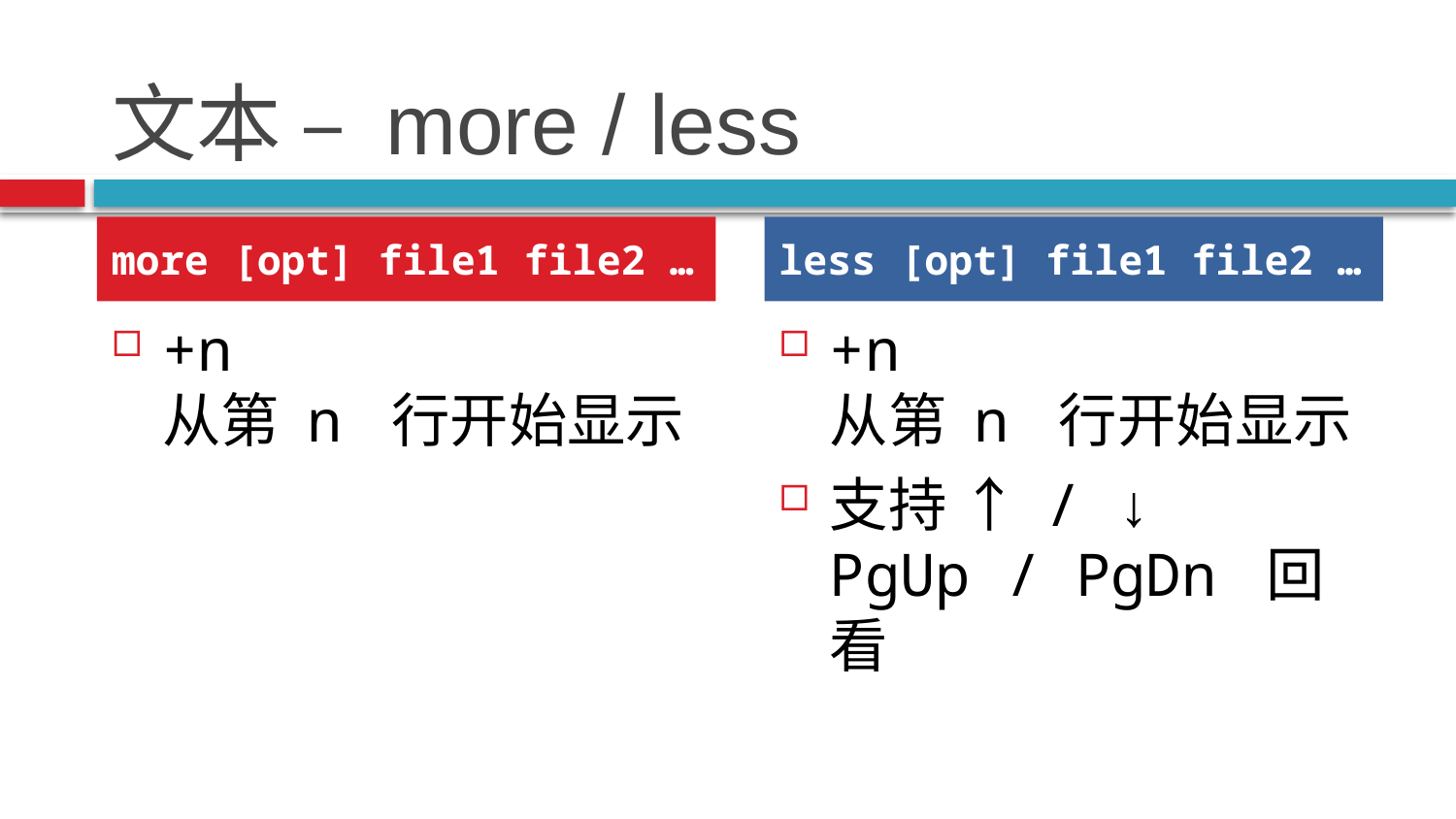

# 文本 – more / less
more [opt] file1 file2 …
less [opt] file1 file2 …
+n
从第 n 行开始显示
+n
从第 n 行开始显示
支持 ↑ / ↓
PgUp / PgDn 回看